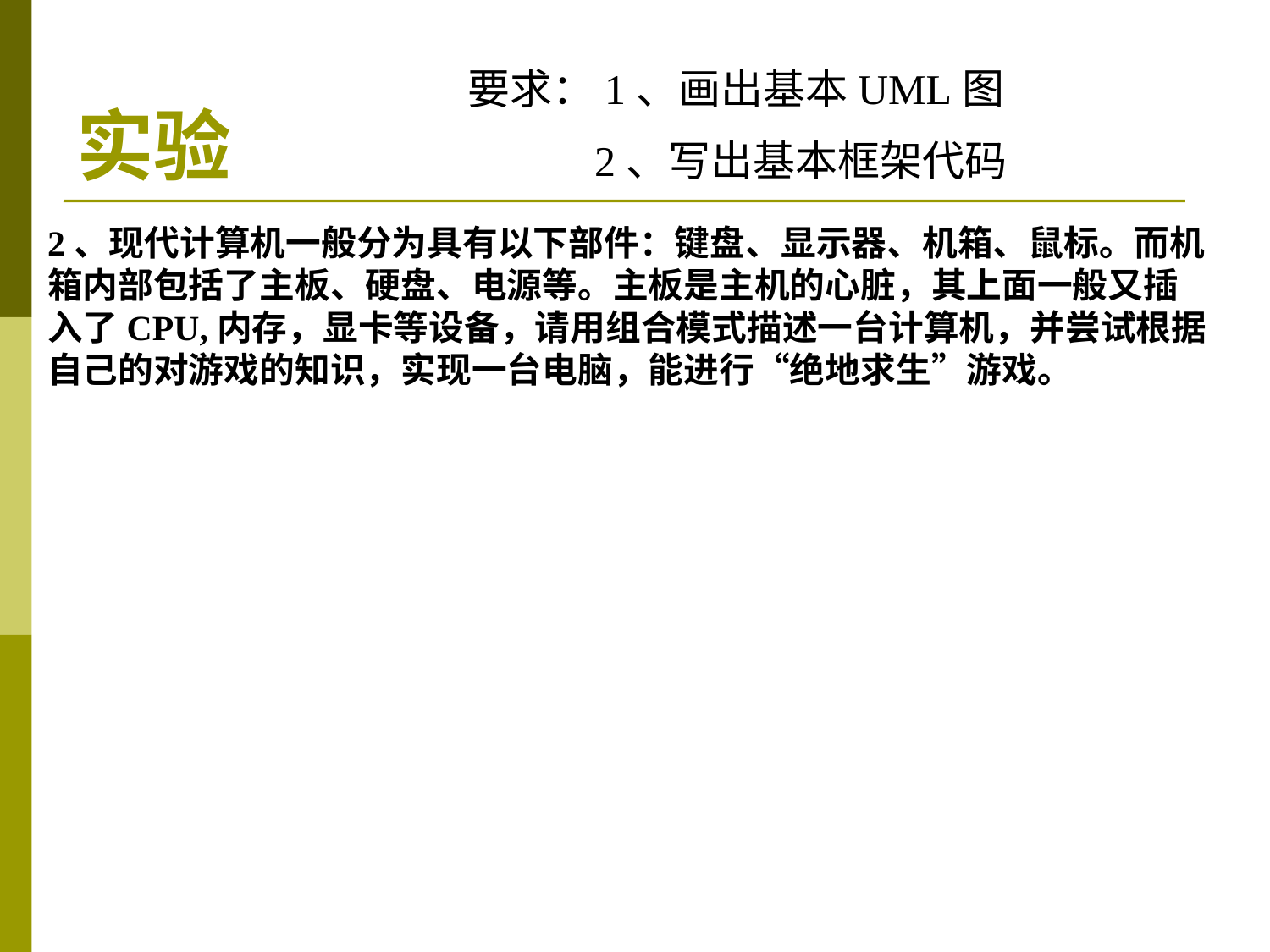

# 实验
要求：1、画出基本UML图
            2、写出基本框架代码
2、现代计算机一般分为具有以下部件：键盘、显示器、机箱、鼠标。而机箱内部包括了主板、硬盘、电源等。主板是主机的心脏，其上面一般又插入了CPU,内存，显卡等设备，请用组合模式描述一台计算机，并尝试根据自己的对游戏的知识，实现一台电脑，能进行“绝地求生”游戏。